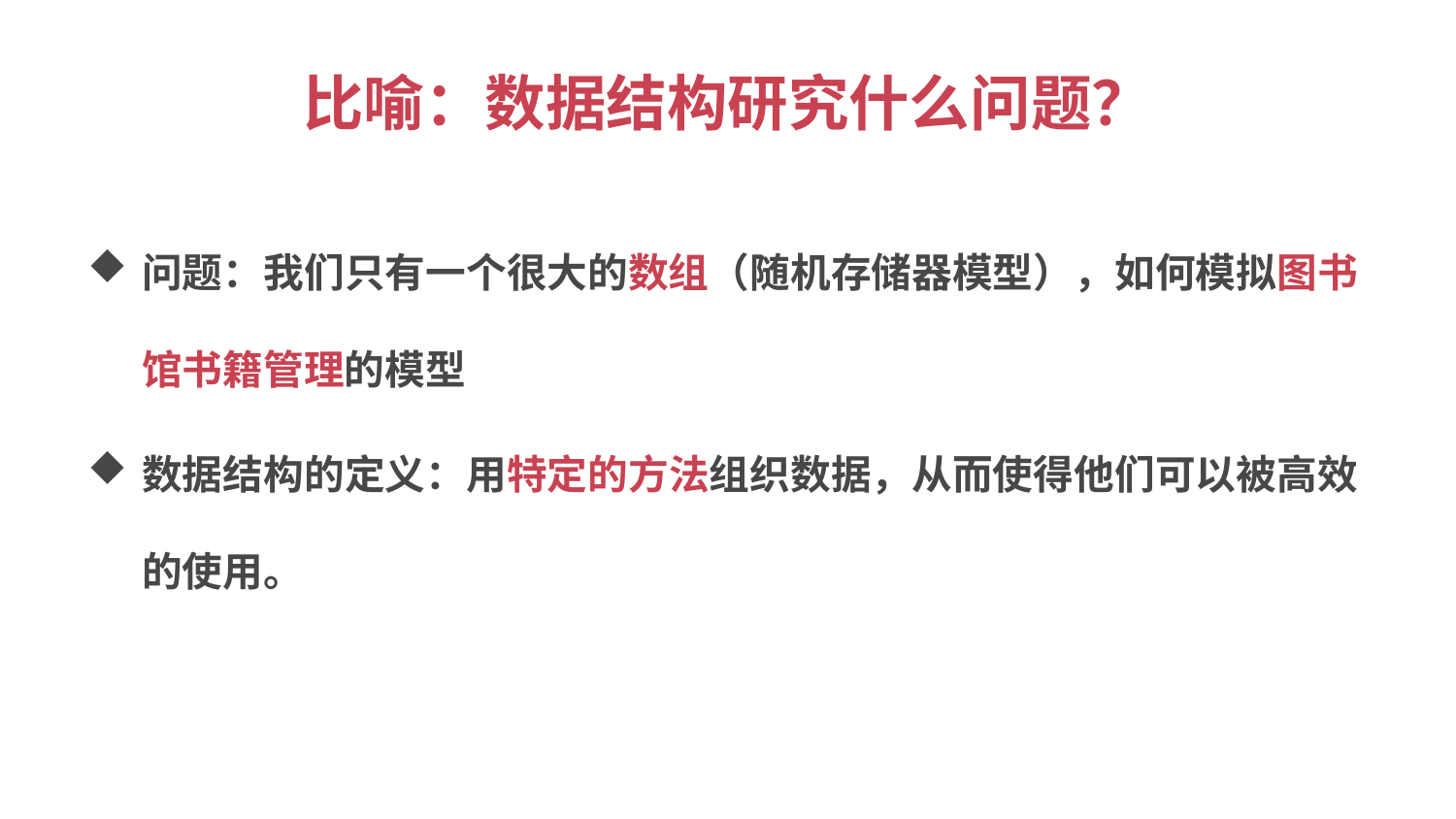

# 比喻：数据结构研究什么问题？
问题：我们只有一个很大的数组（随机存储器模型），如何模拟图书馆书籍管理的模型
数据结构的定义：用特定的方法组织数据，从而使得他们可以被高效的使用。